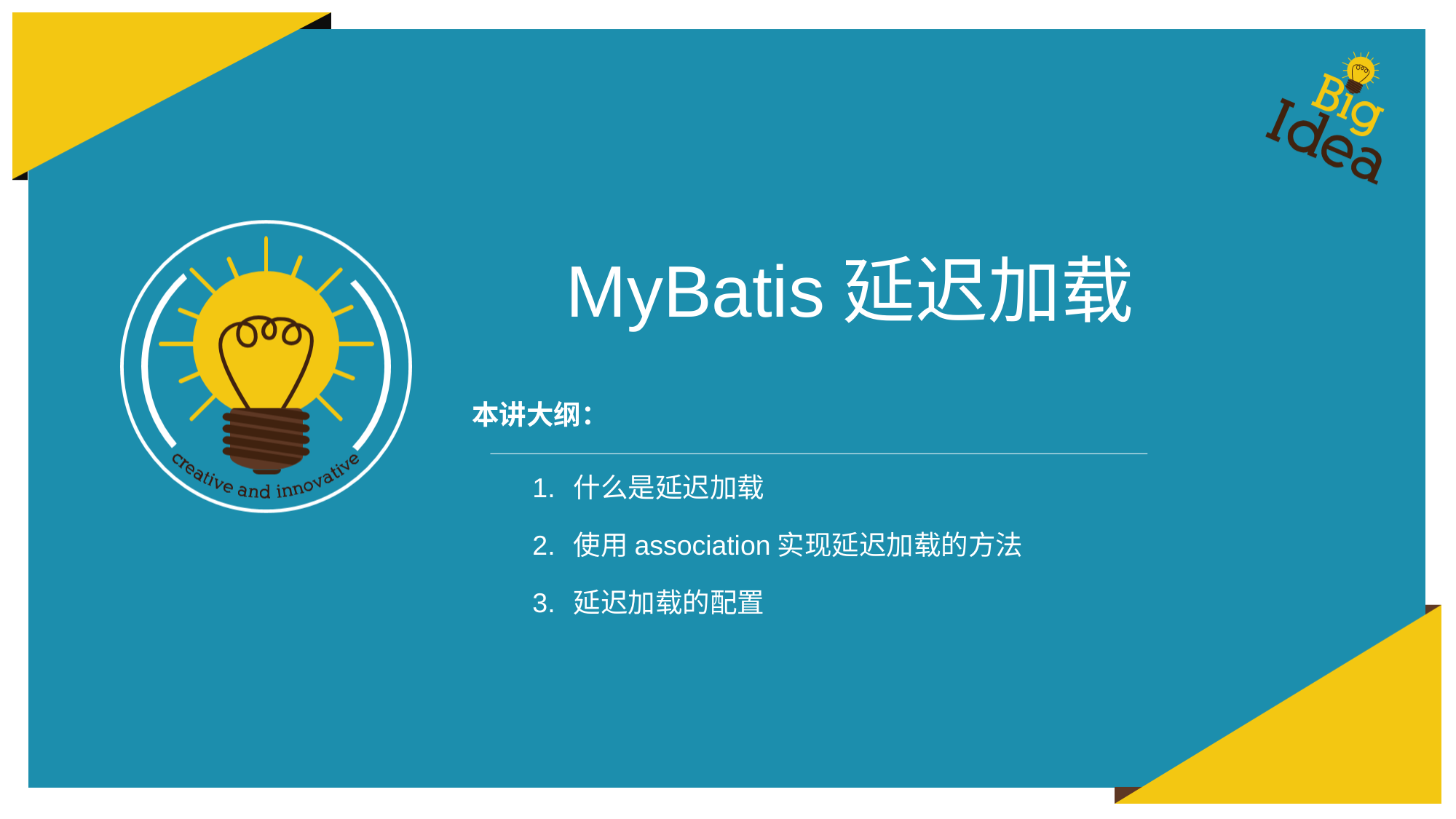

# MyBatis延迟加载
本讲大纲：
什么是延迟加载
使用association实现延迟加载的方法
延迟加载的配置